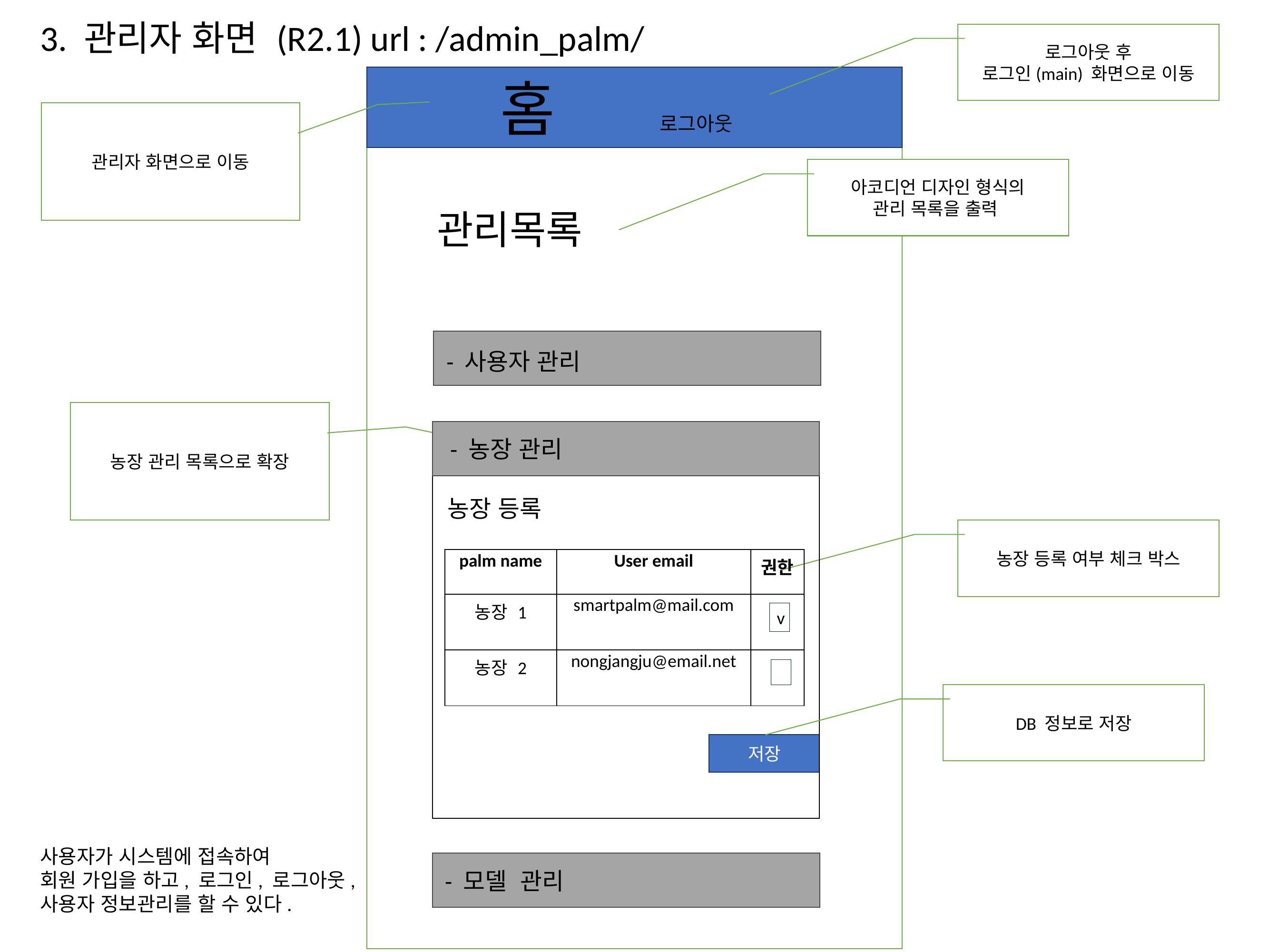

3. 관리자 화면 (R2.1) url : /admin_palm/
로그아웃 후
로그인(main) 화면으로 이동

# 홈		 로그아웃

관리자 화면으로 이동
아코디언 디자인 형식의
관리 목록을 출력
관리목록

 - 사용자 관리

  농장 등록

농장 관리 목록으로 확장

  - 농장 관리
농장 등록 여부 체크 박스
| palm name | User email | 권한 |
| --- | --- | --- |
| 농장 1 | smartpalm@mail.com |  |
| 농장 2 | nongjangju@email.net |  |
v

DB 정보로 저장
저장
사용자가 시스템에 접속하여
회원 가입을 하고, 로그인, 로그아웃,
사용자 정보관리를 할 수 있다.
 - 모델  관리